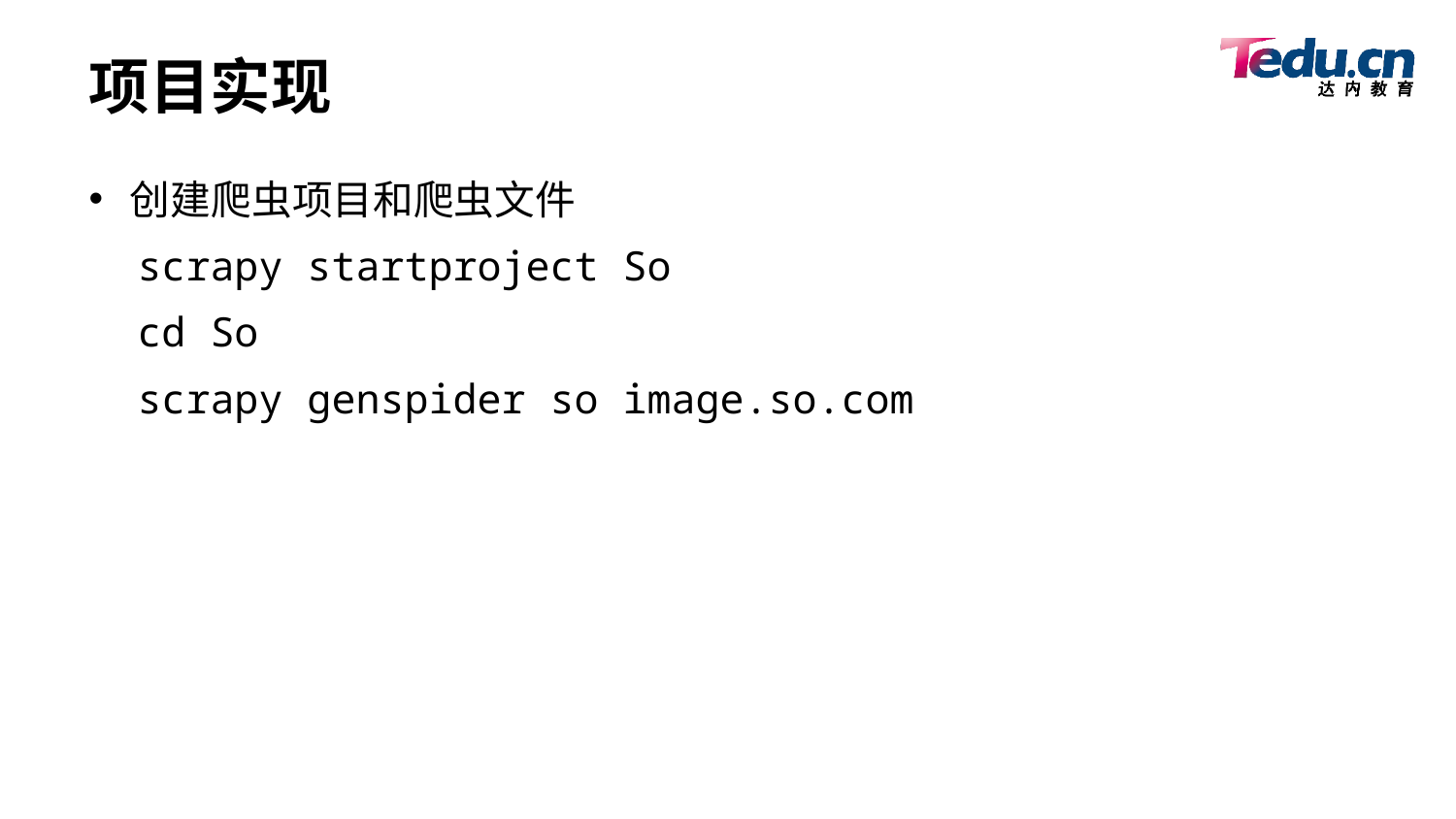

# 项目实现
创建爬虫项目和爬虫文件
  scrapy startproject So
  cd So
  scrapy genspider so image.so.com